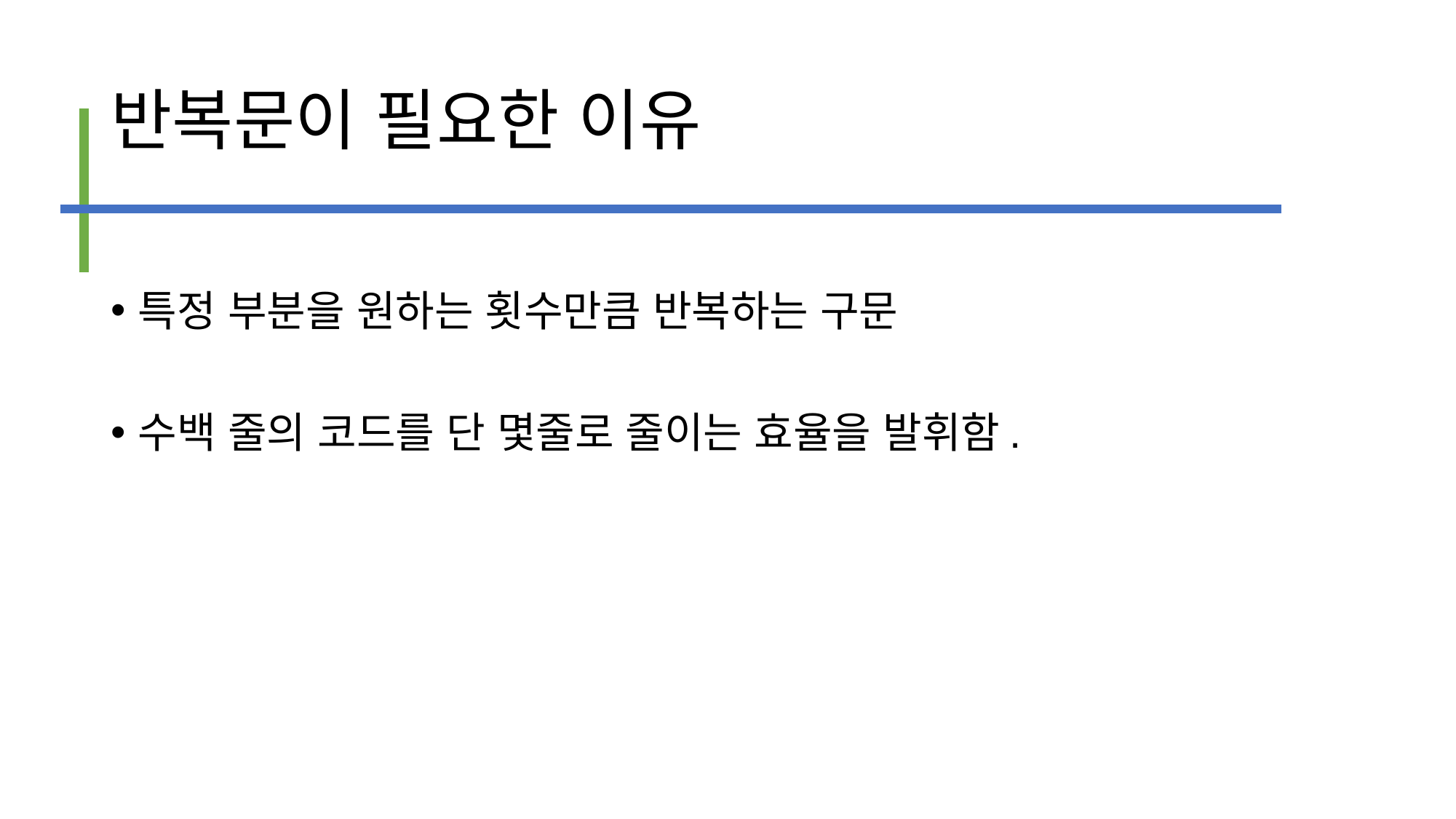

# 반복문이 필요한 이유

특정 부분을 원하는 횟수만큼 반복하는 구문

수백 줄의 코드를 단 몇줄로 줄이는 효율을 발휘함.